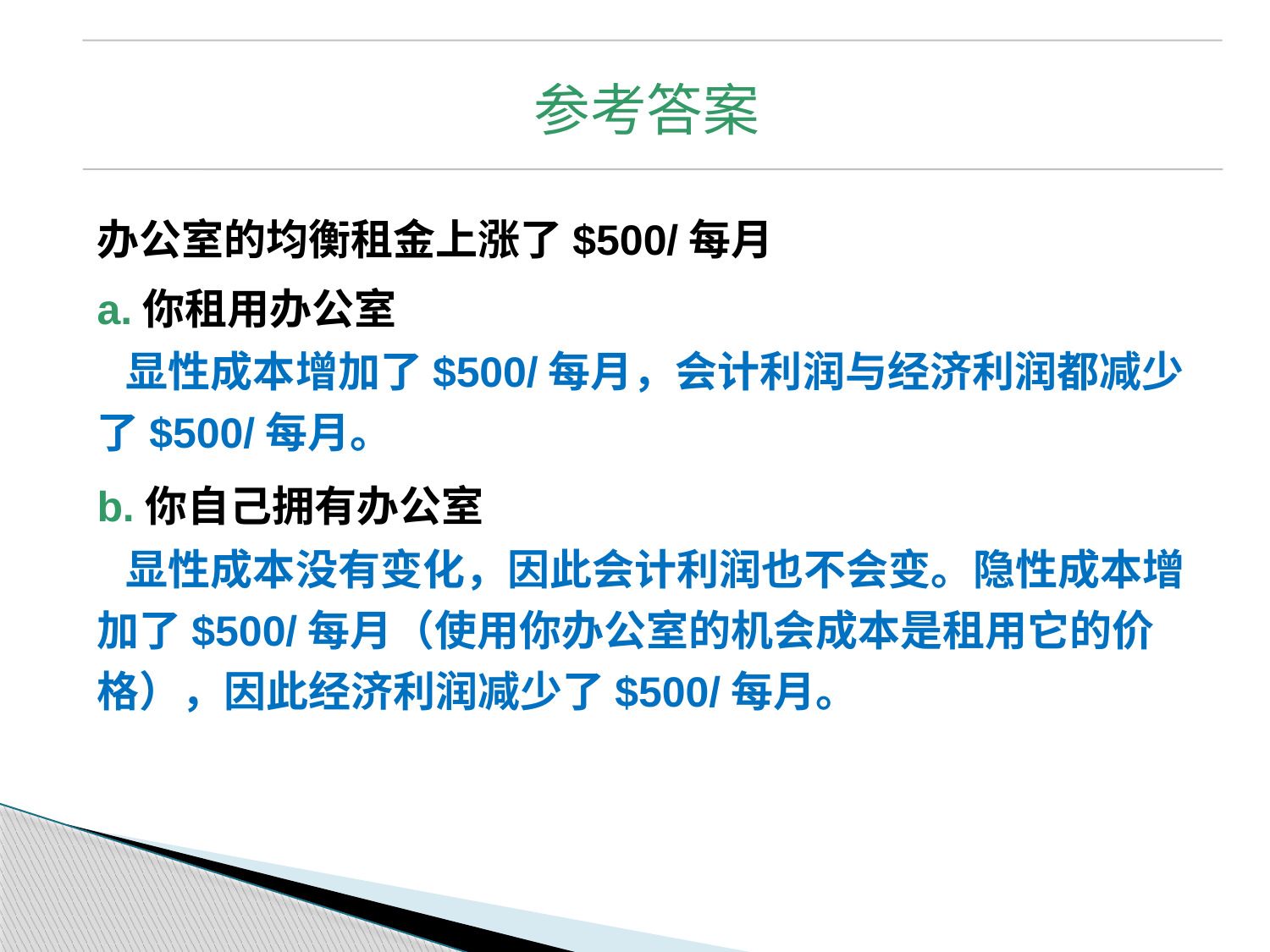

参考答案
办公室的均衡租金上涨了$500/每月
a.你租用办公室
  显性成本增加了$500/每月，会计利润与经济利润都减少了$500/每月。
b.你自己拥有办公室
  显性成本没有变化，因此会计利润也不会变。隐性成本增加了$500/每月（使用你办公室的机会成本是租用它的价格），因此经济利润减少了$500/每月。